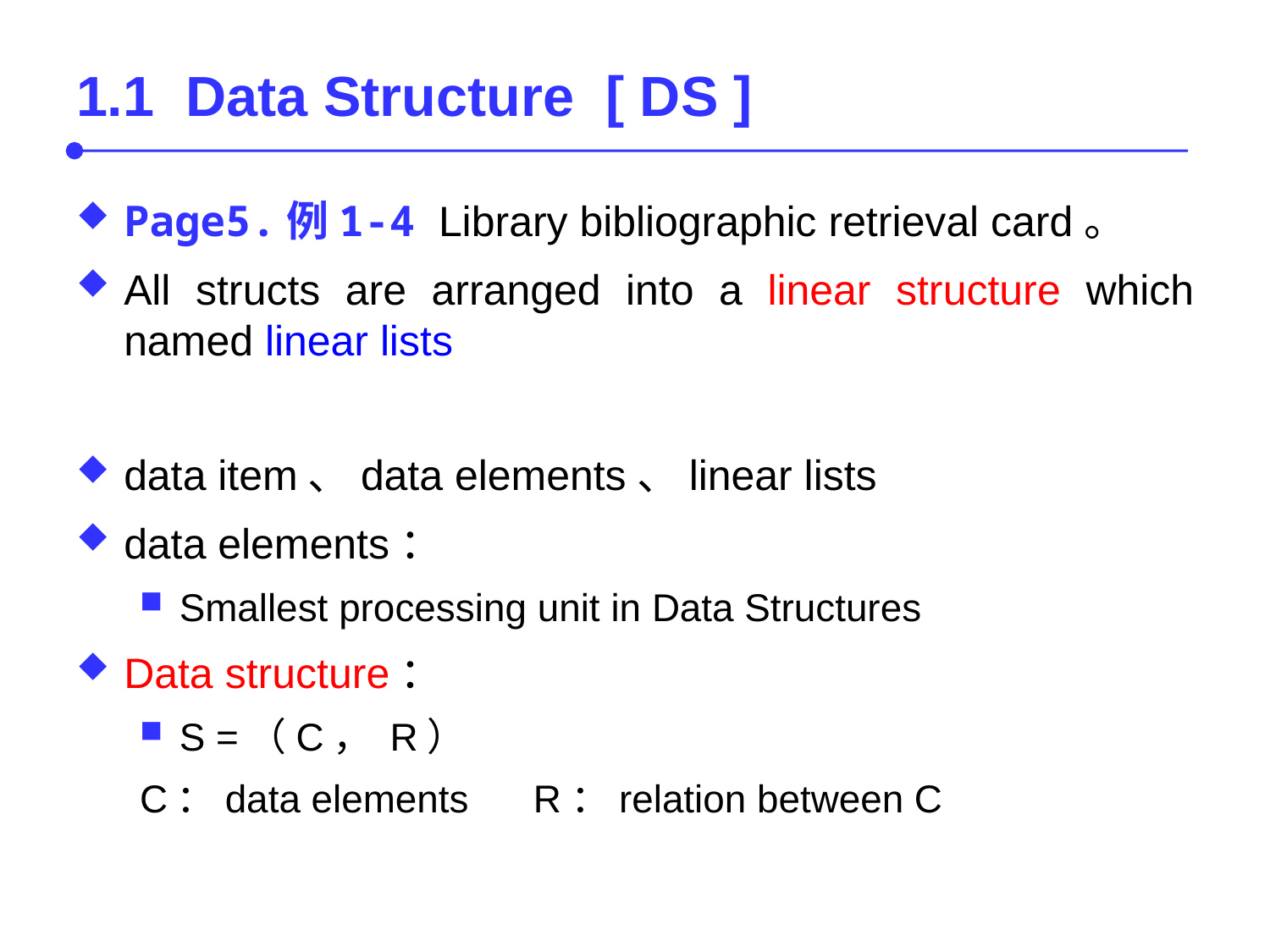

# 1.1  Data Structure  [ DS ]
Page5.例1-4  Library bibliographic retrieval card。
All structs are arranged into a linear structure which named linear lists

data item、data elements、linear lists
data elements：
Smallest processing unit in Data Structures
Data structure：
S =（C， R）
C：data elements      R：relation between C